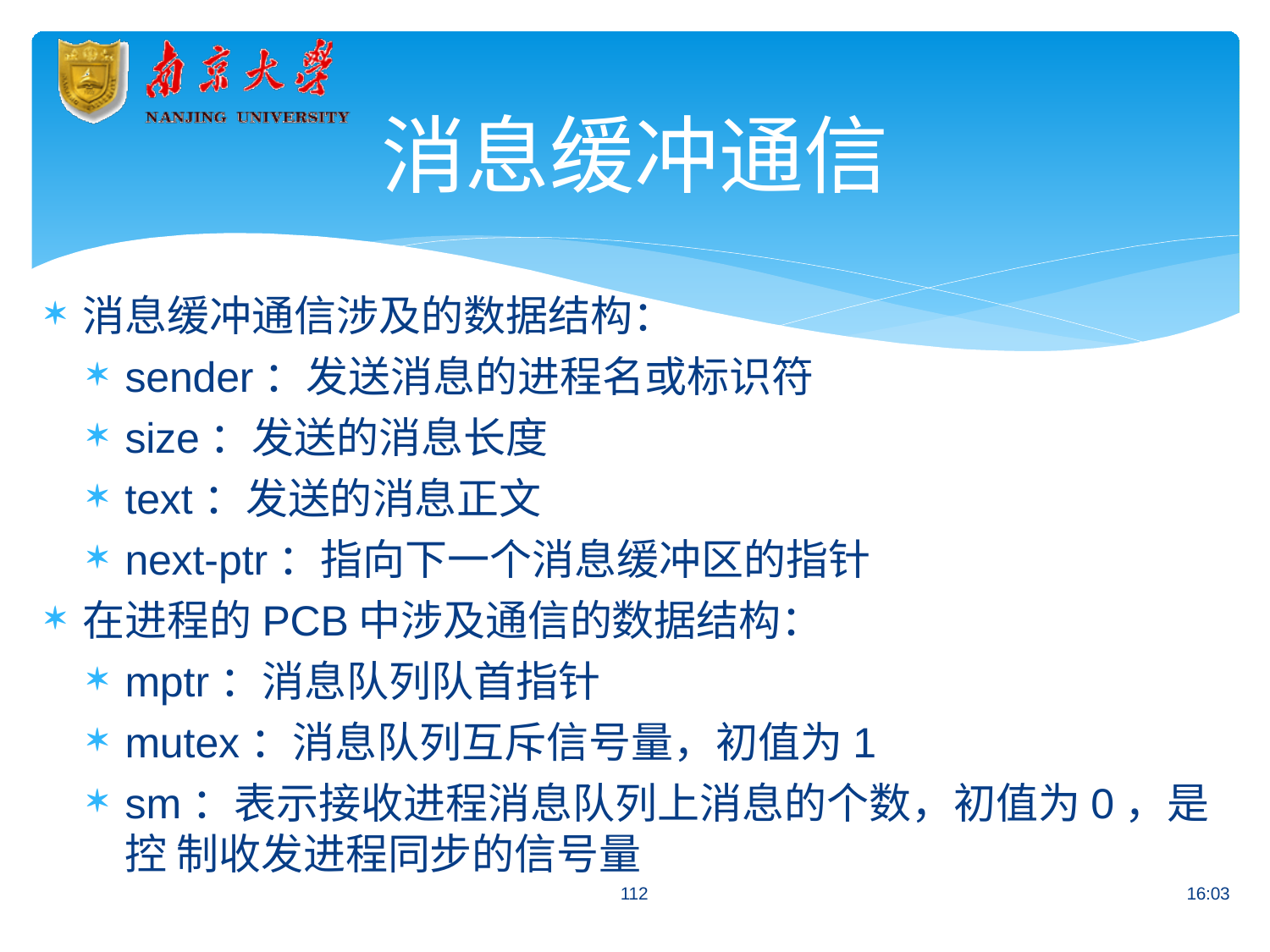

# 消息缓冲通信

消息缓冲通信涉及的数据结构：
sender：发送消息的进程名或标识符
size：发送的消息长度
text：发送的消息正文
next-ptr：指向下一个消息缓冲区的指针
在进程的PCB中涉及通信的数据结构：
mptr：消息队列队首指针
mutex：消息队列互斥信号量，初值为1
sm：表示接收进程消息队列上消息的个数，初值为0，是控 制收发进程同步的信号量
112
16:03